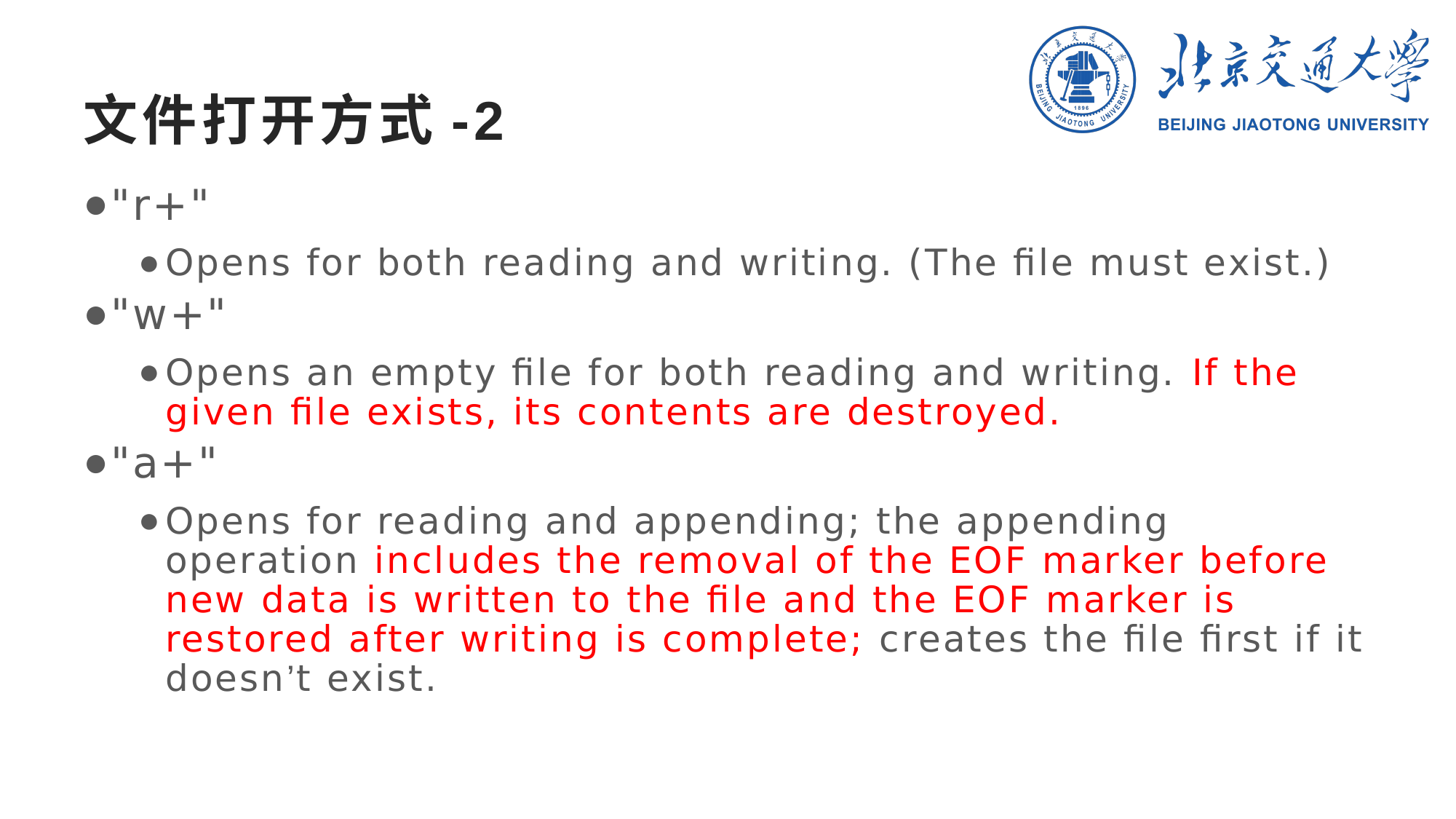

# 文件打开方式-2
"r+"
Opens for both reading and writing. (The file must exist.)
"w+"
Opens an empty file for both reading and writing. If the given file exists, its contents are destroyed.
"a+"
Opens for reading and appending; the appending operation includes the removal of the EOF marker before new data is written to the file and the EOF marker is restored after writing is complete; creates the file first if it doesn’t exist.